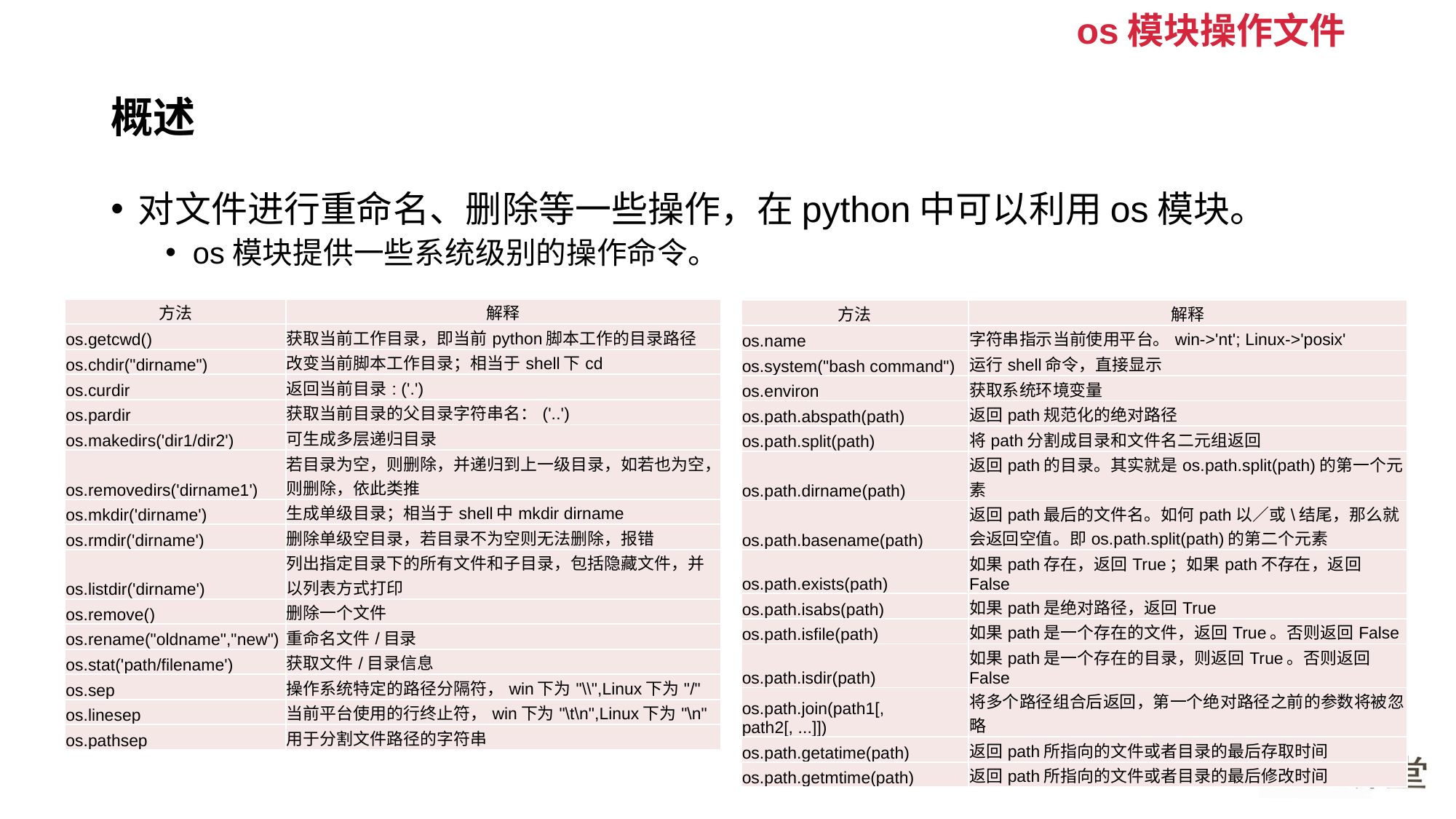

os模块操作文件
# 概述
对文件进行重命名、删除等一些操作，在python中可以利用os模块。
os模块提供一些系统级别的操作命令。

| 方法 | 解释 |
| --- | --- |
| os.getcwd() | 获取当前工作目录，即当前python脚本工作的目录路径 |
| os.chdir("dirname") | 改变当前脚本工作目录；相当于shell下cd |
| os.curdir | 返回当前目录: ('.') |
| os.pardir | 获取当前目录的父目录字符串名：('..') |
| os.makedirs('dir1/dir2') | 可生成多层递归目录 |
| os.removedirs('dirname1') | 若目录为空，则删除，并递归到上一级目录，如若也为空，则删除，依此类推 |
| os.mkdir('dirname') | 生成单级目录；相当于shell中mkdir dirname |
| os.rmdir('dirname') | 删除单级空目录，若目录不为空则无法删除，报错 |
| os.listdir('dirname') | 列出指定目录下的所有文件和子目录，包括隐藏文件，并以列表方式打印 |
| os.remove() | 删除一个文件 |
| os.rename("oldname","new") | 重命名文件/目录 |
| os.stat('path/filename') | 获取文件/目录信息 |
| os.sep | 操作系统特定的路径分隔符，win下为"\\",Linux下为"/" |
| os.linesep | 当前平台使用的行终止符，win下为"\t\n",Linux下为"\n" |
| os.pathsep | 用于分割文件路径的字符串 |
| 方法 | 解释 |
| --- | --- |
| os.name | 字符串指示当前使用平台。win->'nt'; Linux->'posix' |
| os.system("bash command") | 运行shell命令，直接显示 |
| os.environ | 获取系统环境变量 |
| os.path.abspath(path) | 返回path规范化的绝对路径 |
| os.path.split(path) | 将path分割成目录和文件名二元组返回 |
| os.path.dirname(path) | 返回path的目录。其实就是os.path.split(path)的第一个元素 |
| os.path.basename(path) | 返回path最后的文件名。如何path以／或\结尾，那么就会返回空值。即os.path.split(path)的第二个元素 |
| os.path.exists(path) | 如果path存在，返回True；如果path不存在，返回False |
| os.path.isabs(path) | 如果path是绝对路径，返回True |
| os.path.isfile(path) | 如果path是一个存在的文件，返回True。否则返回False |
| os.path.isdir(path) | 如果path是一个存在的目录，则返回True。否则返回False |
| os.path.join(path1[, path2[, ...]]) | 将多个路径组合后返回，第一个绝对路径之前的参数将被忽略 |
| os.path.getatime(path) | 返回path所指向的文件或者目录的最后存取时间 |
| os.path.getmtime(path) | 返回path所指向的文件或者目录的最后修改时间 |